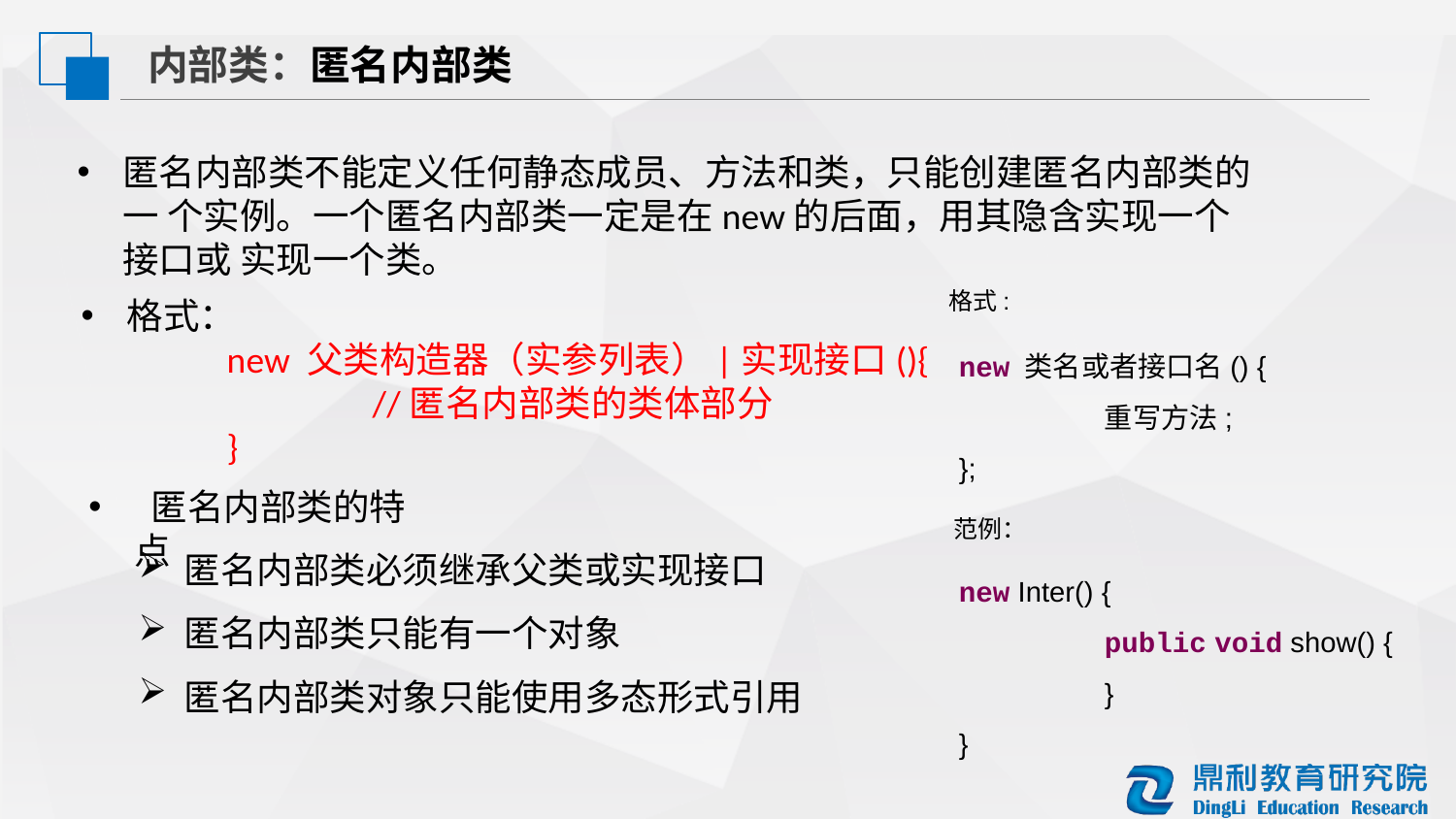

内部类：匿名内部类

匿名内部类不能定义任何静态成员、方法和类，只能创建匿名内部类的一 个实例。一个匿名内部类一定是在new的后面，用其隐含实现一个接口或 实现一个类。
格式:
格式：
	new 父类构造器（实参列表）|实现接口(){
		//匿名内部类的类体部分
	}
new 类名或者接口名() {
	重写方法;
};
 匿名内部类的特点
范例：
匿名内部类必须继承父类或实现接口
new Inter() {
	public void show() {
	}
}
匿名内部类只能有一个对象
匿名内部类对象只能使用多态形式引用